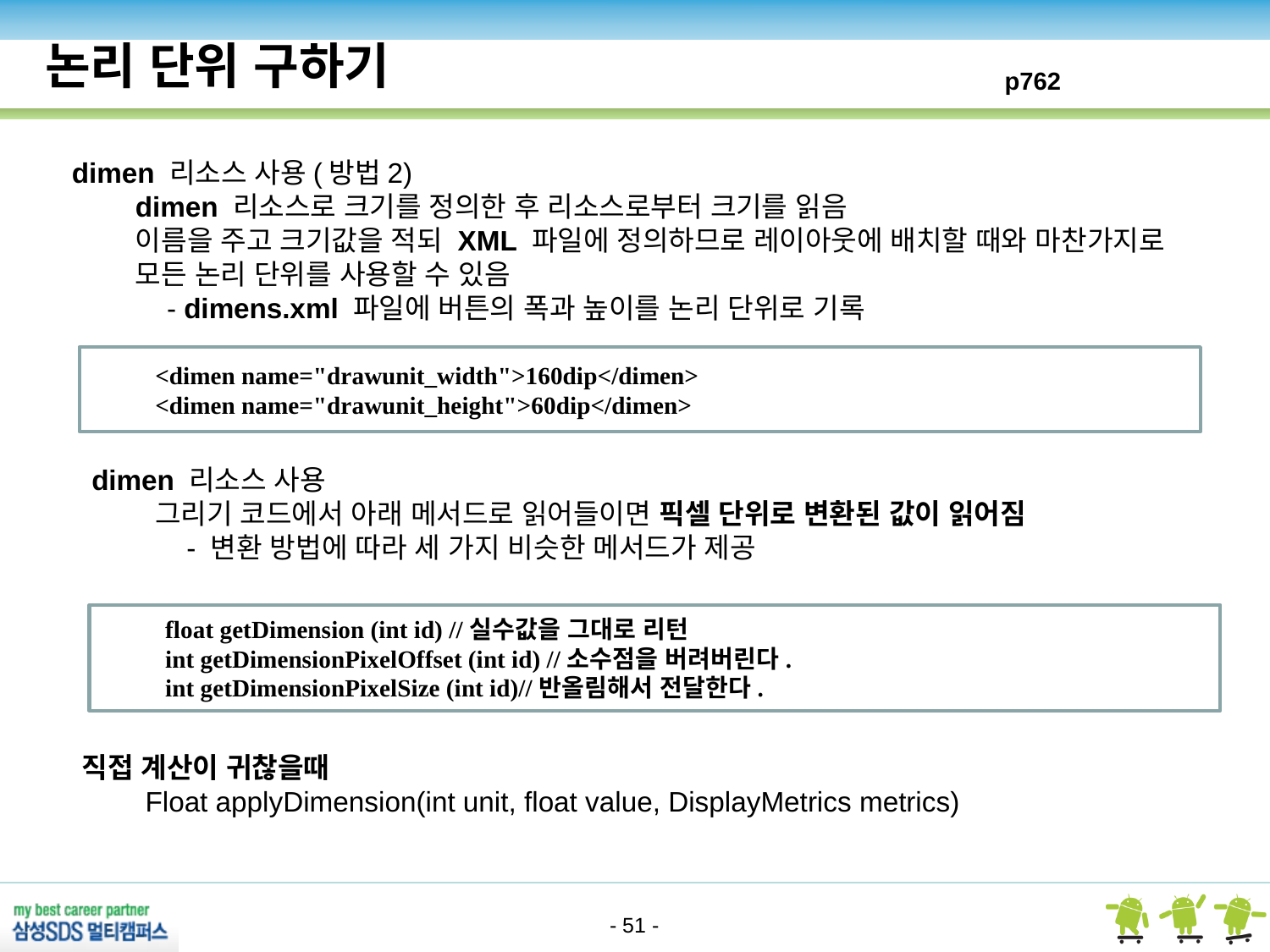

논리 단위 구하기
p762
dimen 리소스 사용(방법2)
dimen 리소스로 크기를 정의한 후 리소스로부터 크기를 읽음
이름을 주고 크기값을 적되 XML 파일에 정의하므로 레이아웃에 배치할 때와 마찬가지로 모든 논리 단위를 사용할 수 있음
    - dimens.xml 파일에 버튼의 폭과 높이를 논리 단위로 기록
<dimen name="drawunit_width">160dip</dimen>
<dimen name="drawunit_height">60dip</dimen>
dimen 리소스 사용
그리기 코드에서 아래 메서드로 읽어들이면 픽셀 단위로 변환된 값이 읽어짐
    - 변환 방법에 따라 세 가지 비슷한 메서드가 제공

float getDimension (int id) //실수값을 그대로 리턴
int getDimensionPixelOffset (int id) //소수점을 버려버린다.
int getDimensionPixelSize (int id)//반올림해서 전달한다.
직접 계산이 귀찮을때
Float applyDimension(int unit, float value, DisplayMetrics metrics)

- 51 -